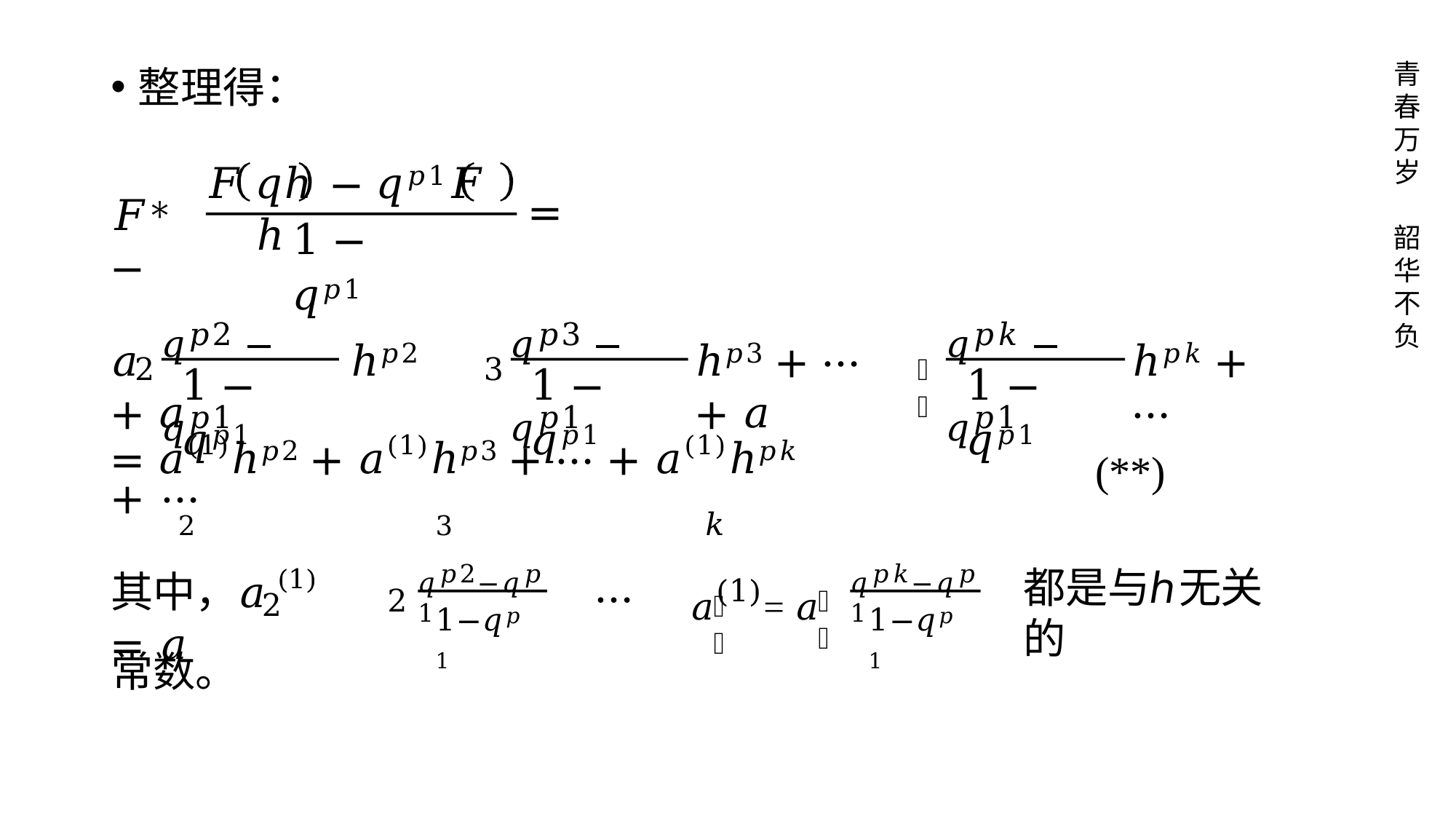

青 春 万 岁
整理得：
𝐹	𝑞ℎ	− 𝑞𝑝1𝐹	ℎ

𝐹∗ −
=
1 − 𝑞𝑝1

韶 华 不 负
𝑞𝑝2 − 𝑞𝑝1
𝑞𝑝3 − 𝑞𝑝1
𝑞𝑝𝑘 − 𝑞𝑝1
𝑎	ℎ𝑝2 + 𝑎
ℎ𝑝3 + ⋯ + 𝑎
ℎ𝑝𝑘 + ⋯
2
3
𝑘
1 − 𝑞𝑝1
1 − 𝑞𝑝1
1 − 𝑞𝑝1

= 𝑎(1)ℎ𝑝2 + 𝑎(1)ℎ𝑝3 + ⋯ + 𝑎(1)ℎ𝑝𝑘 + ⋯
2	3	𝑘
(**)
𝑞𝑝2−𝑞𝑝1
𝑞𝑝𝑘−𝑞𝑝1
𝑎(1)= 𝑎
其中，𝑎(1) = 𝑎
…
都是与ℎ无关的
2
𝑘
2
𝑘

1−𝑞𝑝1
1−𝑞𝑝1
常数。